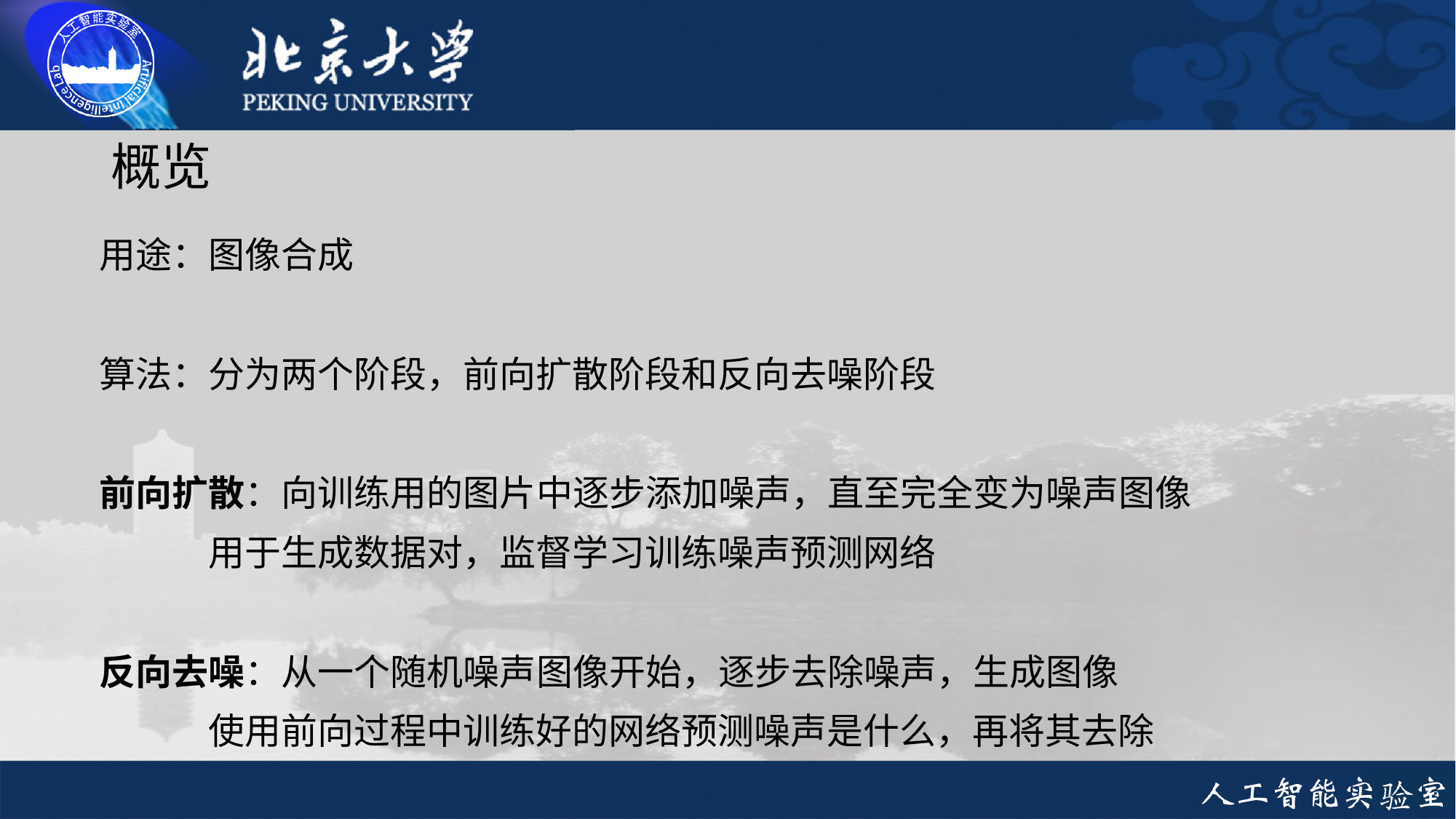

# 概览
用途：图像合成

算法：分为两个阶段，前向扩散阶段和反向去噪阶段

前向扩散：向训练用的图片中逐步添加噪声，直至完全变为噪声图像
	用于生成数据对，监督学习训练噪声预测网络

反向去噪：从一个随机噪声图像开始，逐步去除噪声，生成图像
	使用前向过程中训练好的网络预测噪声是什么，再将其去除